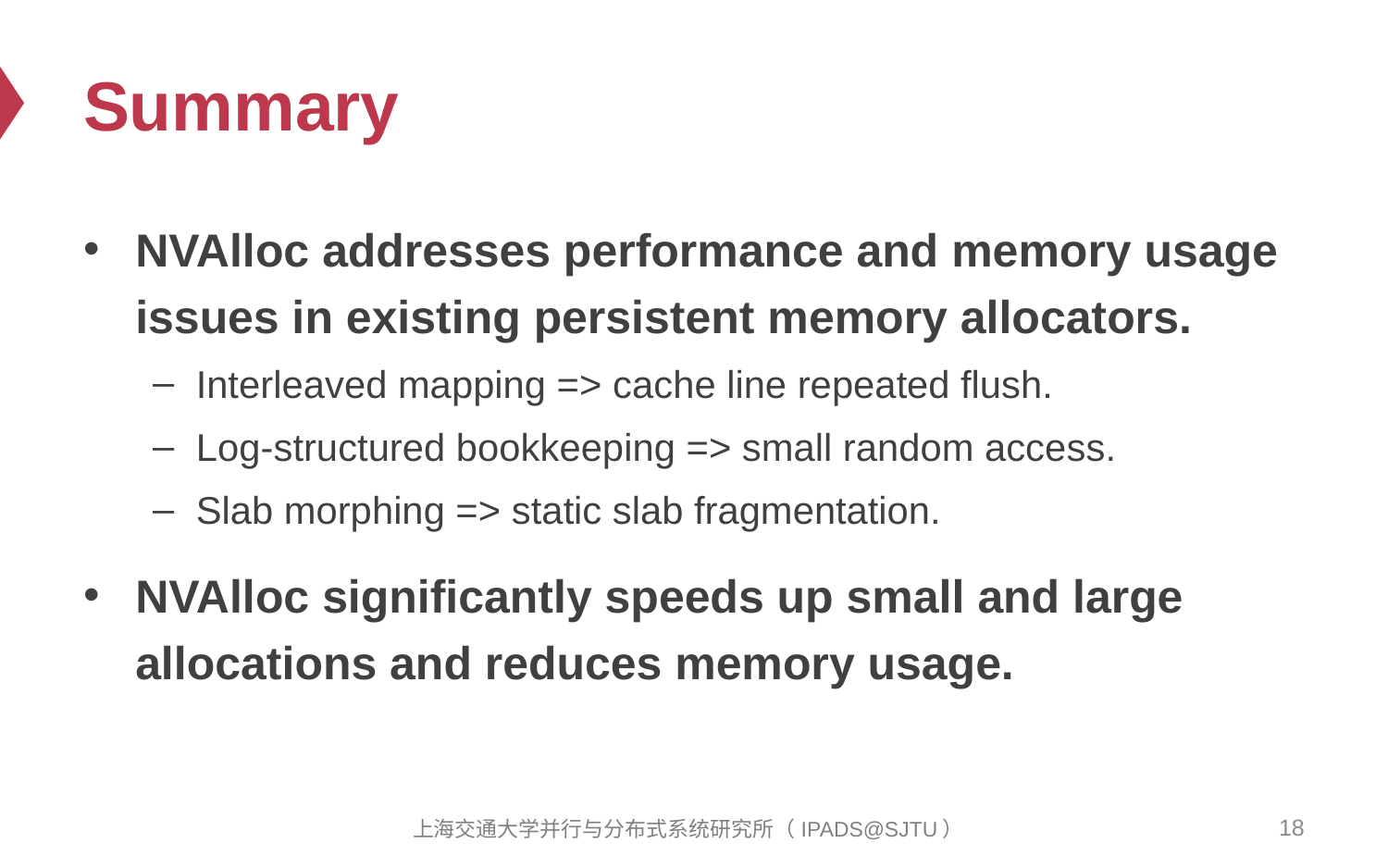

# Summary
NVAlloc addresses performance and memory usage issues in existing persistent memory allocators.
Interleaved mapping => cache line repeated flush.
Log-structured bookkeeping => small random access.
Slab morphing => static slab fragmentation.
NVAlloc significantly speeds up small and large allocations and reduces memory usage.
18
上海交通大学并行与分布式系统研究所（IPADS@SJTU）